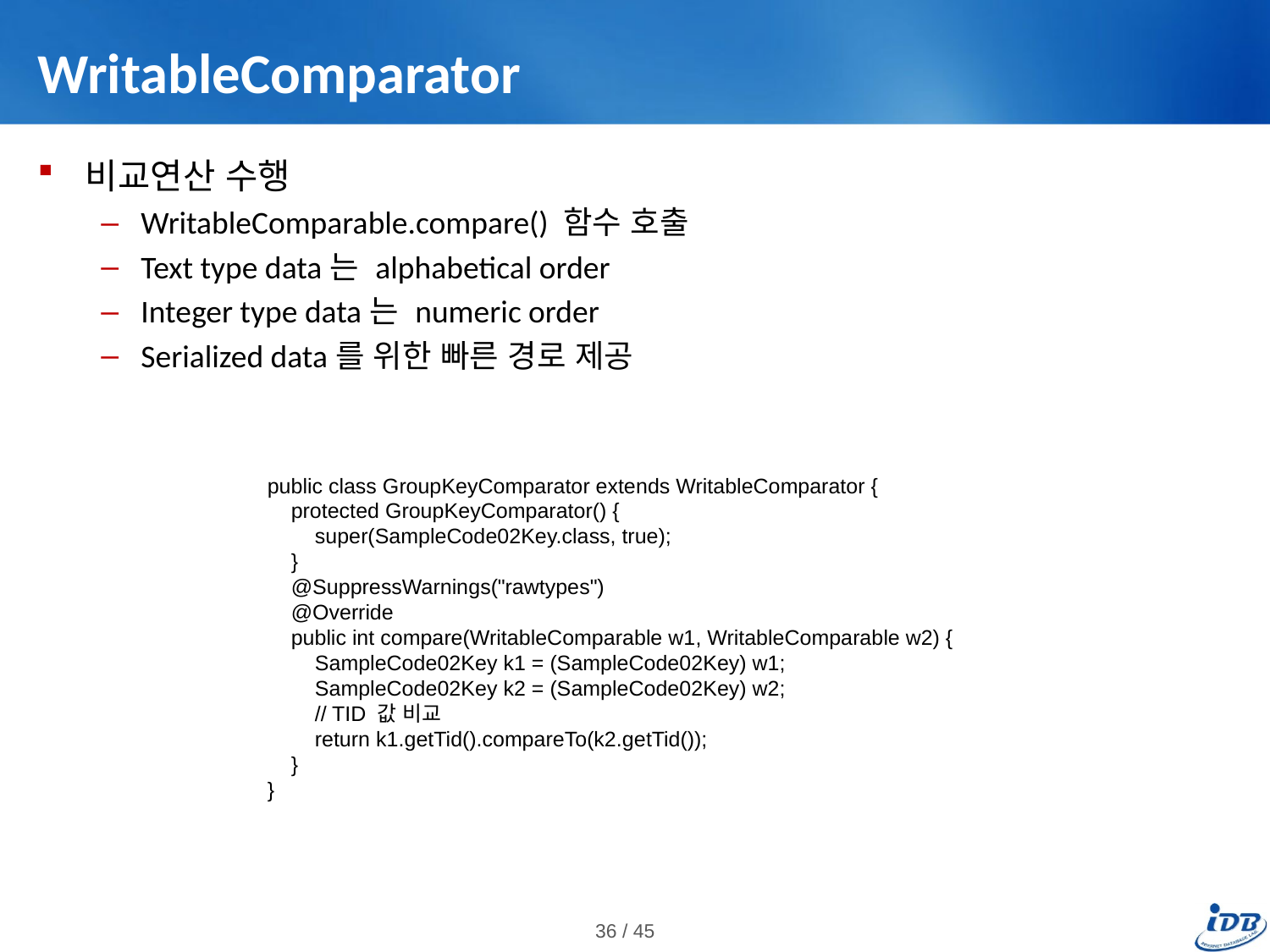

# WritableComparator
비교연산 수행
WritableComparable.compare() 함수 호출
Text type data는 alphabetical order
Integer type data는 numeric order
Serialized data를 위한 빠른 경로 제공
public class GroupKeyComparator extends WritableComparator {
    protected GroupKeyComparator() {
        super(SampleCode02Key.class, true);
    }
    @SuppressWarnings("rawtypes")
    @Override
    public int compare(WritableComparable w1, WritableComparable w2) {
        SampleCode02Key k1 = (SampleCode02Key) w1;
        SampleCode02Key k2 = (SampleCode02Key) w2;
        // TID 값 비교
        return k1.getTid().compareTo(k2.getTid());
    }
}